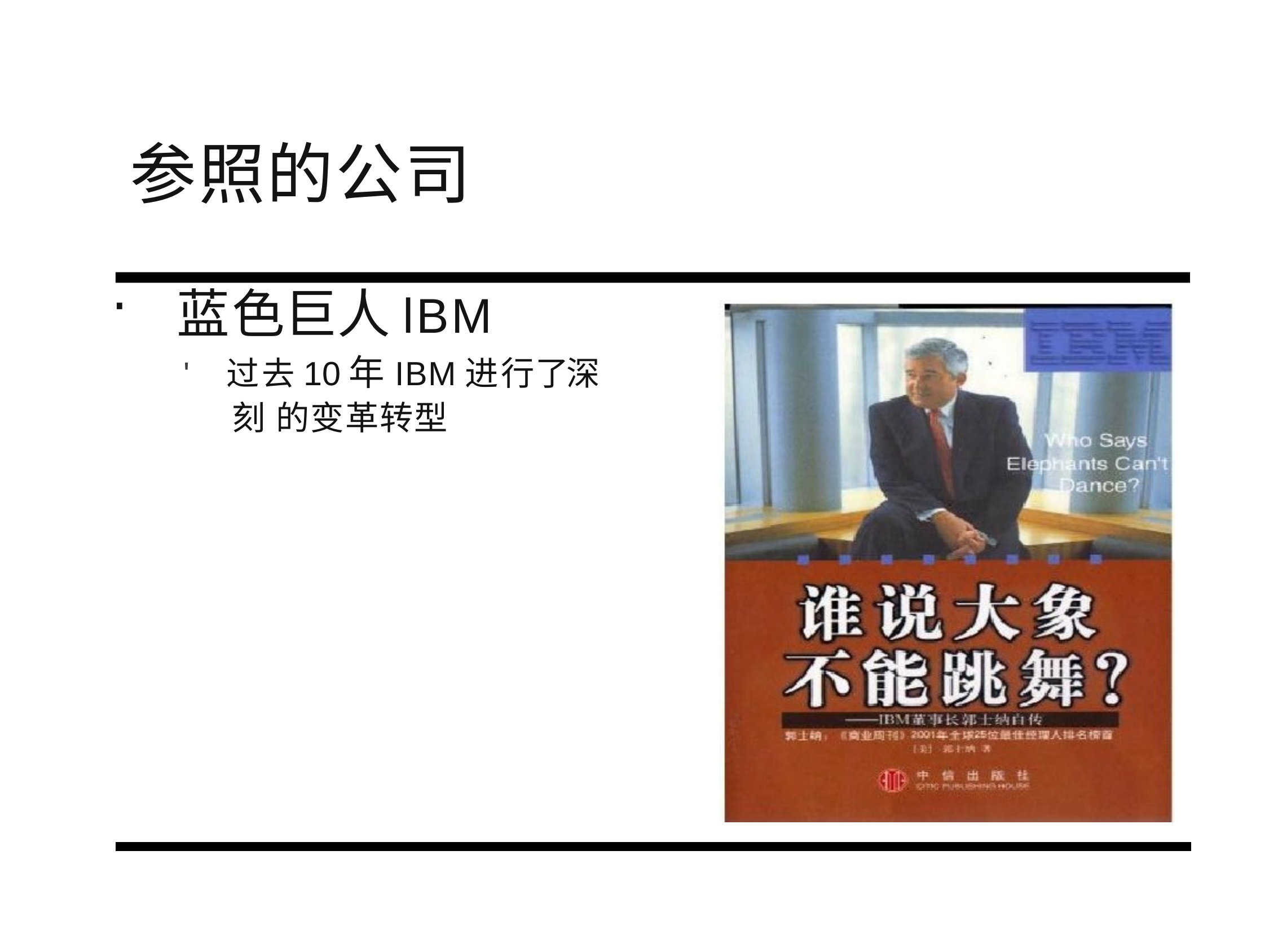

# 参照的公司
蓝色巨人lBM
' 过去10年IBM进行了深 刻 的变革转型